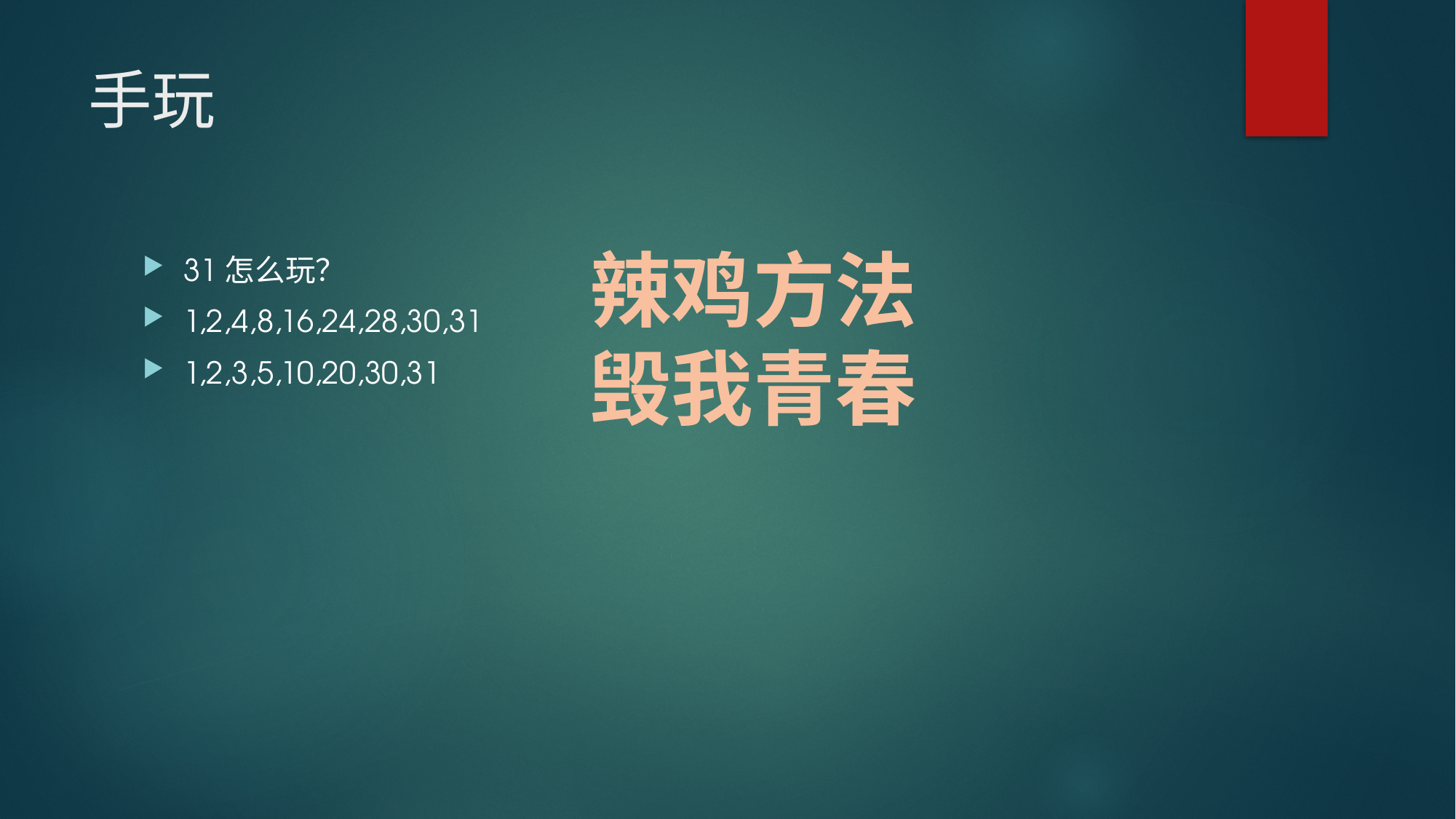

# 手玩
辣鸡方法
毁我青春
31怎么玩？
1,2,4,8,16,24,28,30,31
1,2,3,5,10,20,30,31